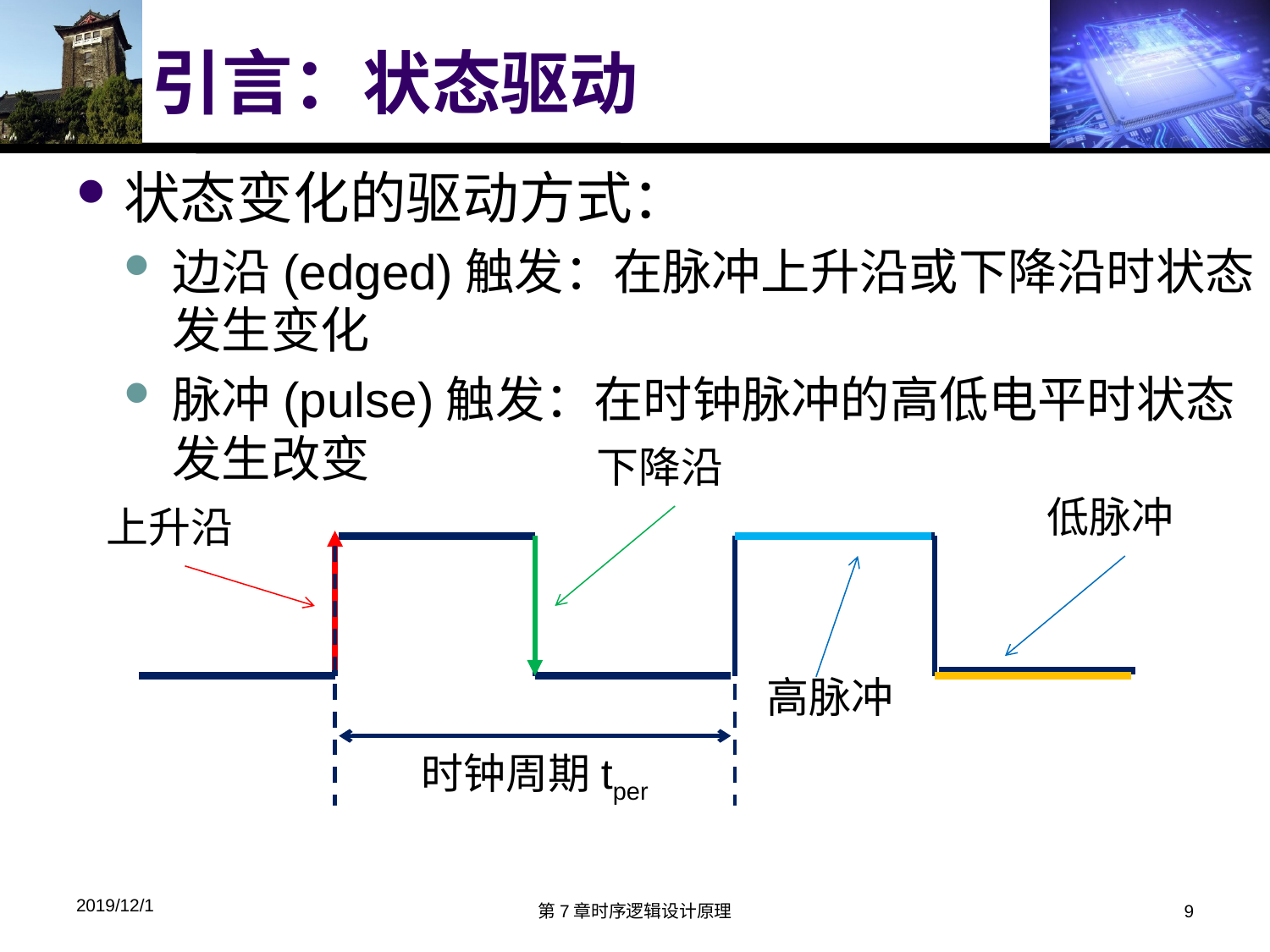

# 引言：状态驱动
状态变化的驱动方式：
边沿(edged)触发：在脉冲上升沿或下降沿时状态发生变化
脉冲(pulse)触发：在时钟脉冲的高低电平时状态发生改变
下降沿
低脉冲
上升沿
高脉冲
时钟周期tper
2019/12/1
第7章时序逻辑设计原理
9